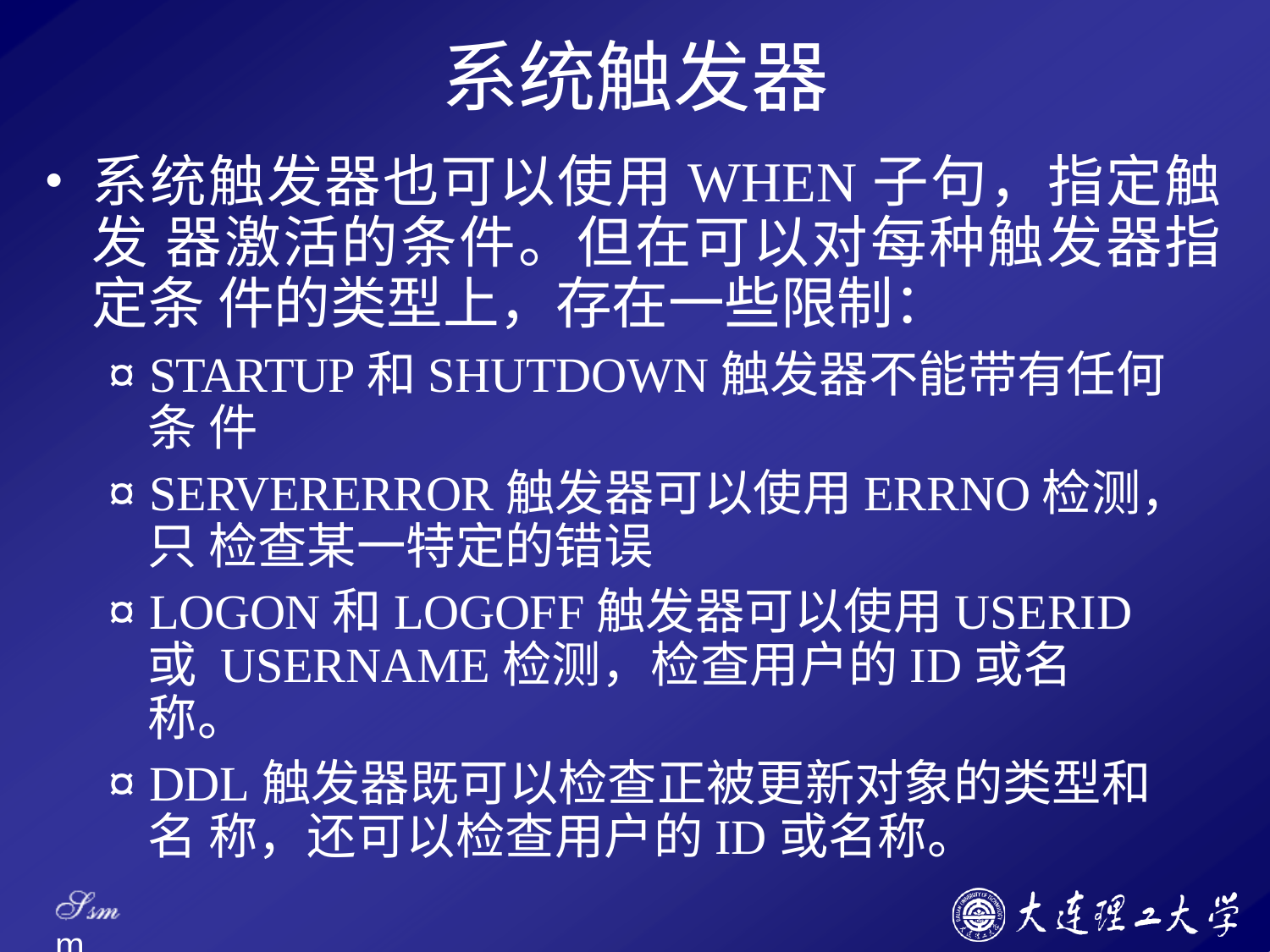

# 系统触发器
系统触发器也可以使用WHEN子句，指定触发 器激活的条件。但在可以对每种触发器指定条 件的类型上，存在一些限制：
¤ STARTUP和SHUTDOWN触发器不能带有任何条 件
¤ SERVERERROR触发器可以使用ERRNO检测，只 检查某一特定的错误
¤ LOGON和LOGOFF触发器可以使用USERID或 USERNAME检测，检查用户的ID或名称。
¤ DDL触发器既可以检查正被更新对象的类型和名 称，还可以检查用户的ID或名称。

Ssm